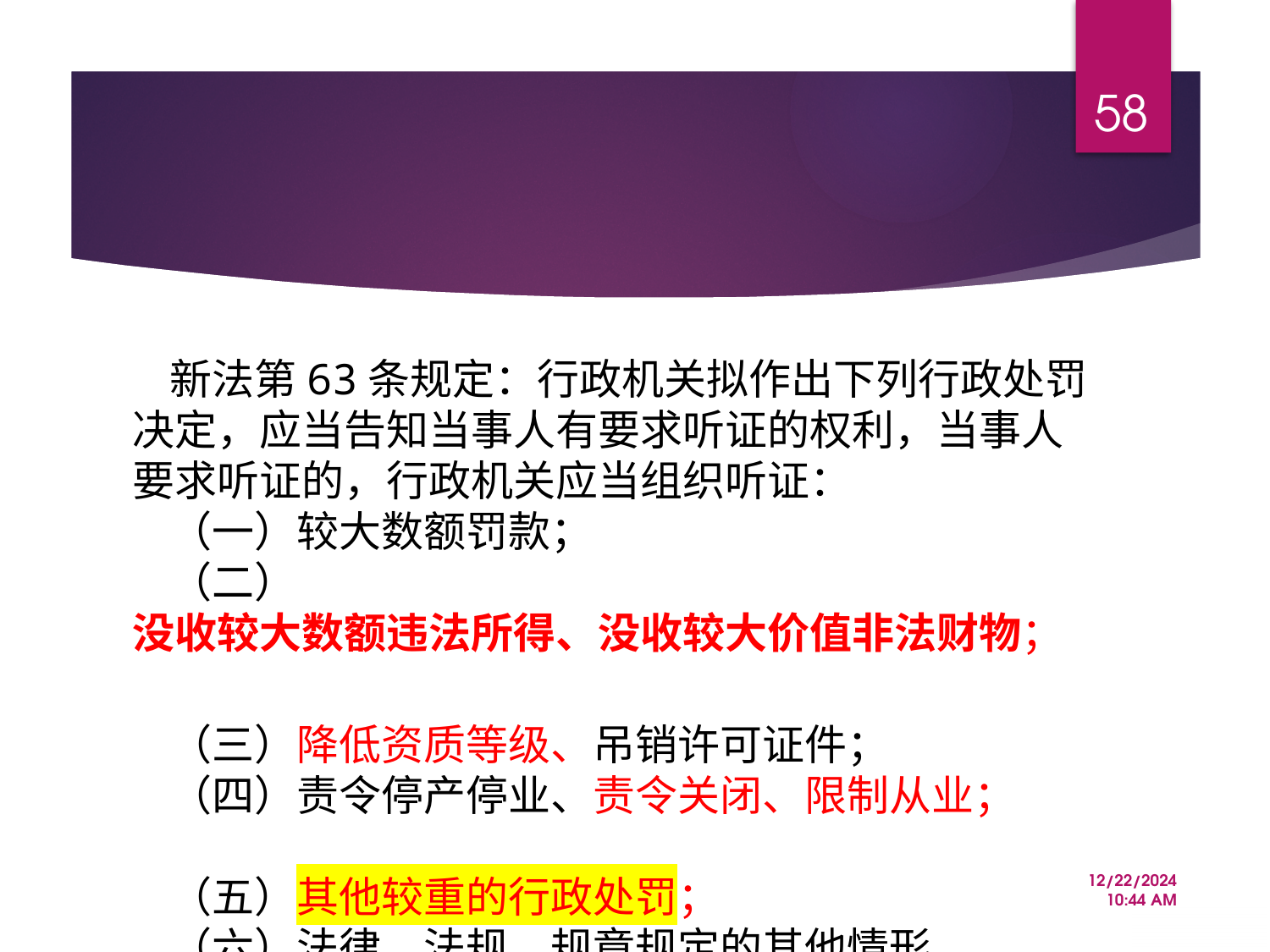

58
#
新法第63条规定：行政机关拟作出下列行政处罚决定，应当告知当事人有要求听证的权利，当事人要求听证的，行政机关应当组织听证：
（一）较大数额罚款；
（二）没收较大数额违法所得、没收较大价值非法财物；
（三）降低资质等级、吊销许可证件；
（四）责令停产停业、责令关闭、限制从业；
（五）其他较重的行政处罚；
（六）法律、法规、规章规定的其他情形。

12/22/2024 10:44 AM